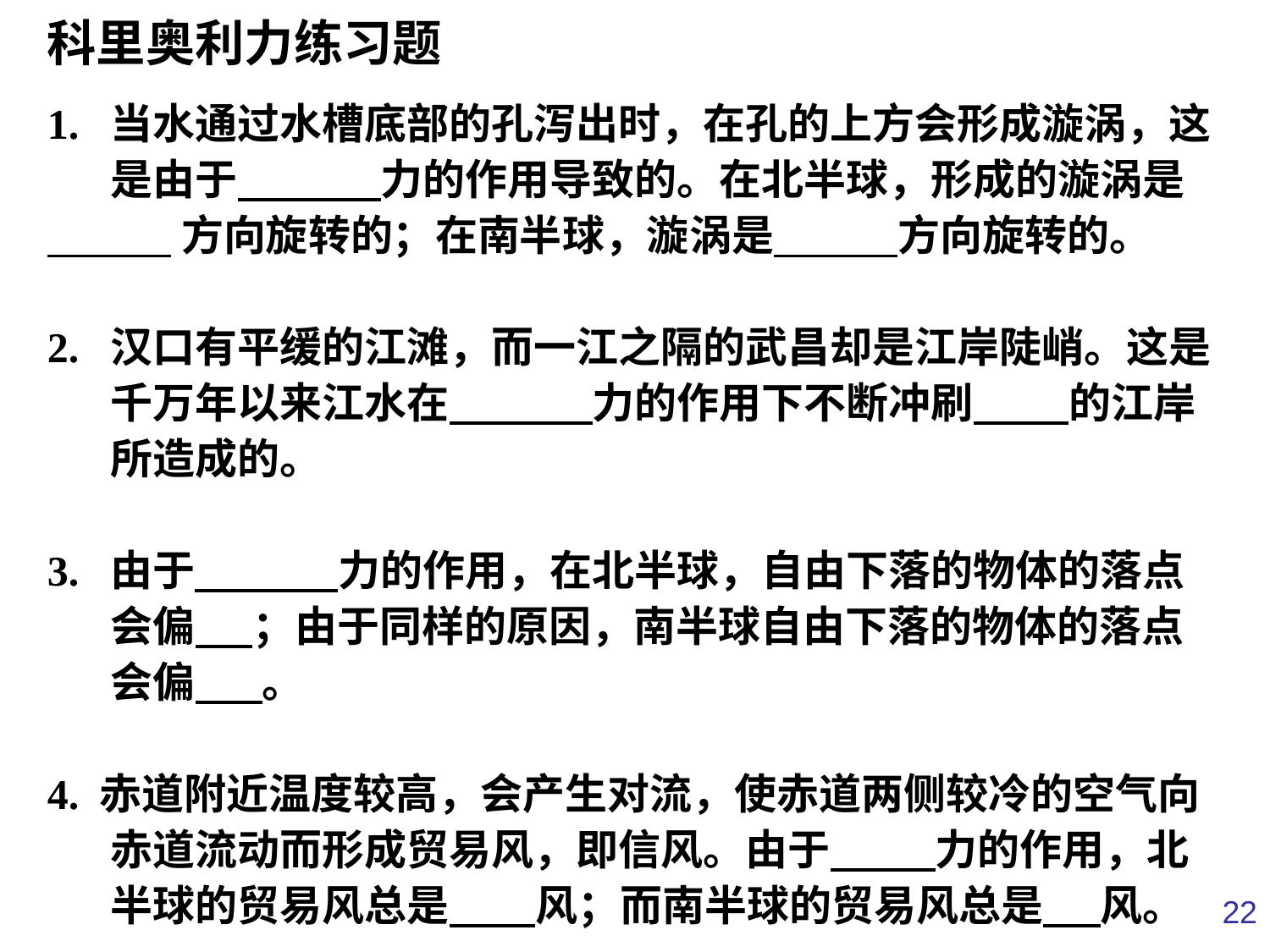

科里奥利力练习题
1.  当水通过水槽底部的孔泻出时，在孔的上方会形成漩涡，这是由于               力的作用导致的。在北半球，形成的漩涡是
             方向旋转的；在南半球，漩涡是             方向旋转的。

2.  汉口有平缓的江滩，而一江之隔的武昌却是江岸陡峭。这是千万年以来江水在               力的作用下不断冲刷          的江岸所造成的。

3.  由于               力的作用，在北半球，自由下落的物体的落点会偏      ；由于同样的原因，南半球自由下落的物体的落点会偏       。

4. 赤道附近温度较高，会产生对流，使赤道两侧较冷的空气向赤道流动而形成贸易风，即信风。由于           力的作用，北半球的贸易风总是         风；而南半球的贸易风总是      风。
22